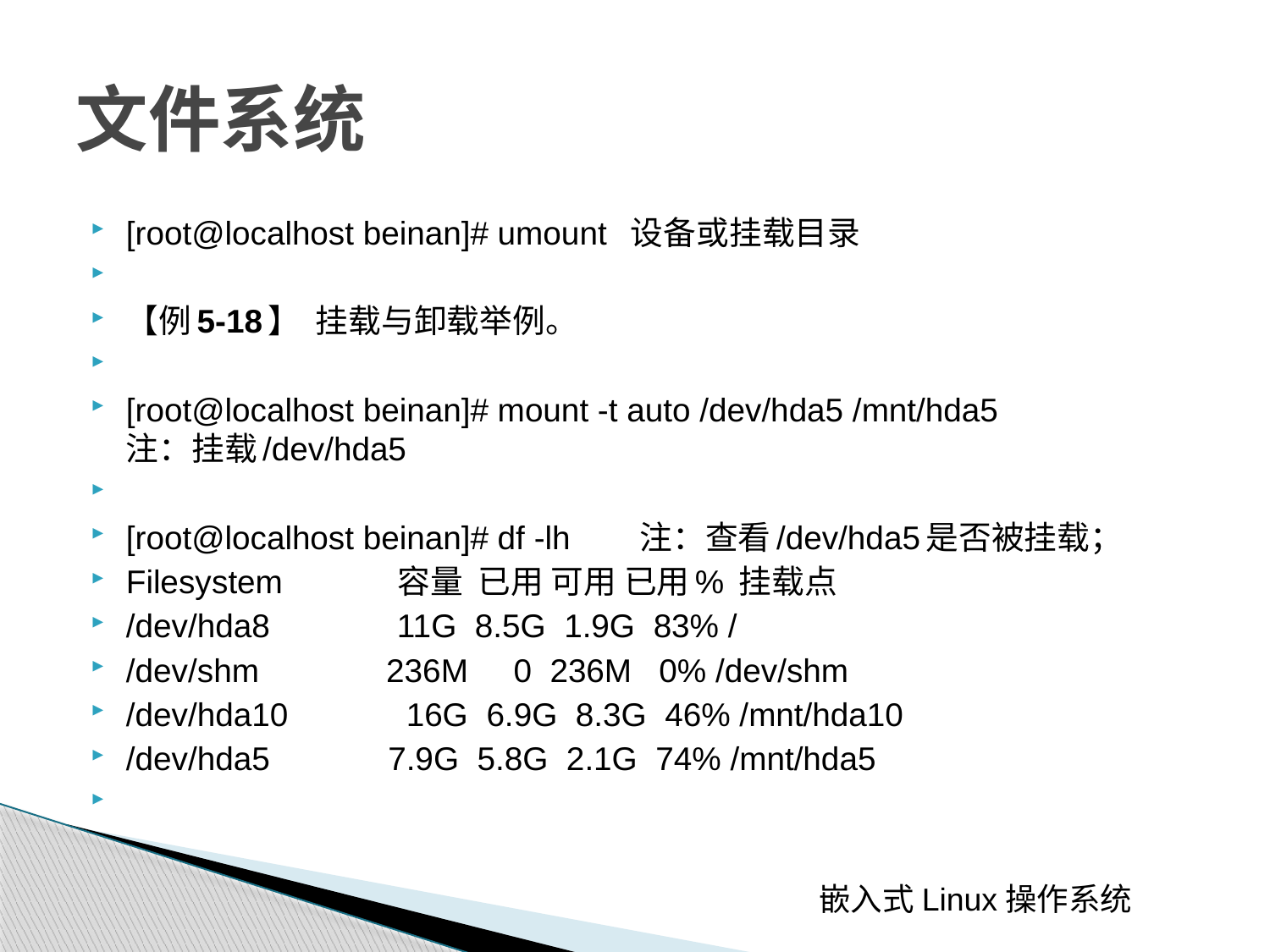

# 文件系统
[root@localhost beinan]# umount  设备或挂载目录

【例5-18】  挂载与卸载举例。

[root@localhost beinan]# mount -t auto /dev/hda5 /mnt/hda5  注：挂载/dev/hda5

[root@localhost beinan]# df -lh       注：查看/dev/hda5是否被挂载；
Filesystem            容量  已用 可用 已用% 挂载点
/dev/hda8              11G  8.5G  1.9G  83% /
/dev/shm              236M     0  236M   0% /dev/shm
/dev/hda10             16G  6.9G  8.3G  46% /mnt/hda10
/dev/hda5             7.9G  5.8G  2.1G  74% /mnt/hda5

         嵌入式Linux操作系统